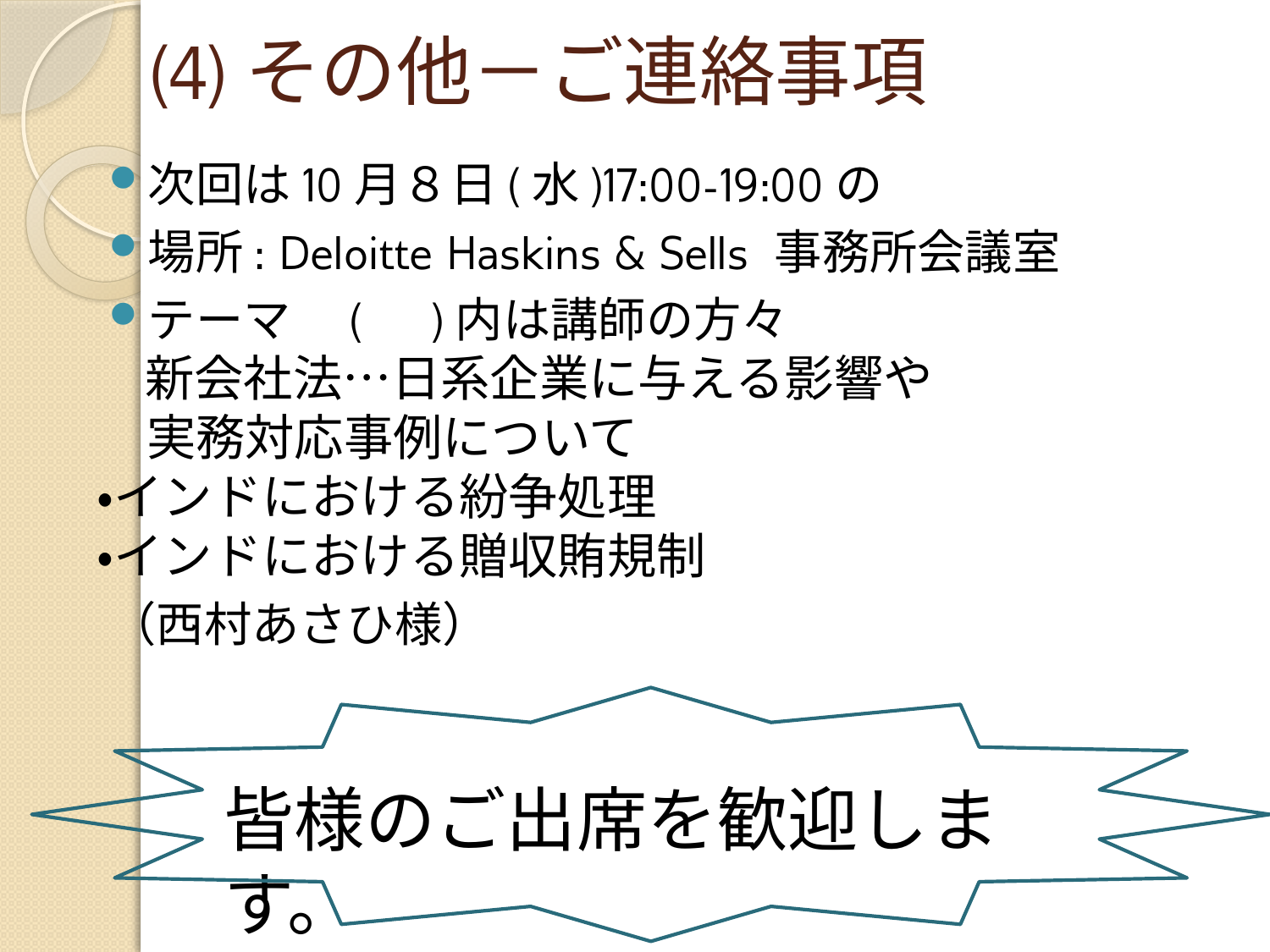

# (4)その他－ご連絡事項
次回は10月８日(水)17:00-19:00の
場所: Deloitte Haskins & Sells 事務所会議室
テーマ　(　)内は講師の方々
　新会社法…日系企業に与える影響や
　実務対応事例について
・インドにおける紛争処理
・インドにおける贈収賄規制
（西村あさひ様）

皆様のご出席を歓迎します。